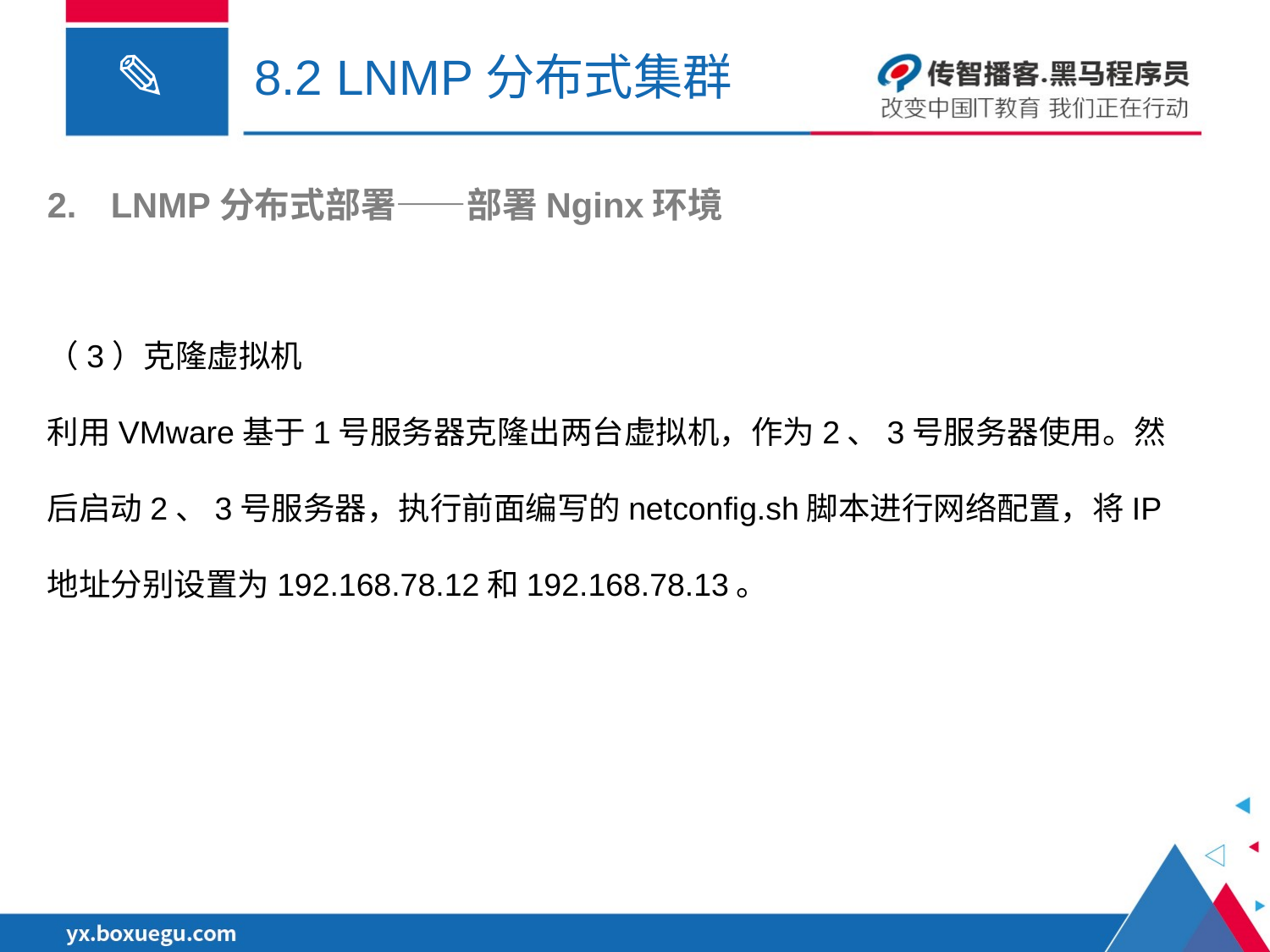

# 8.2 LNMP分布式集群
LNMP分布式部署——部署Nginx环境
（3）克隆虚拟机
利用VMware基于1号服务器克隆出两台虚拟机，作为2、3号服务器使用。然后启动2、3号服务器，执行前面编写的netconfig.sh脚本进行网络配置，将IP地址分别设置为192.168.78.12和192.168.78.13。